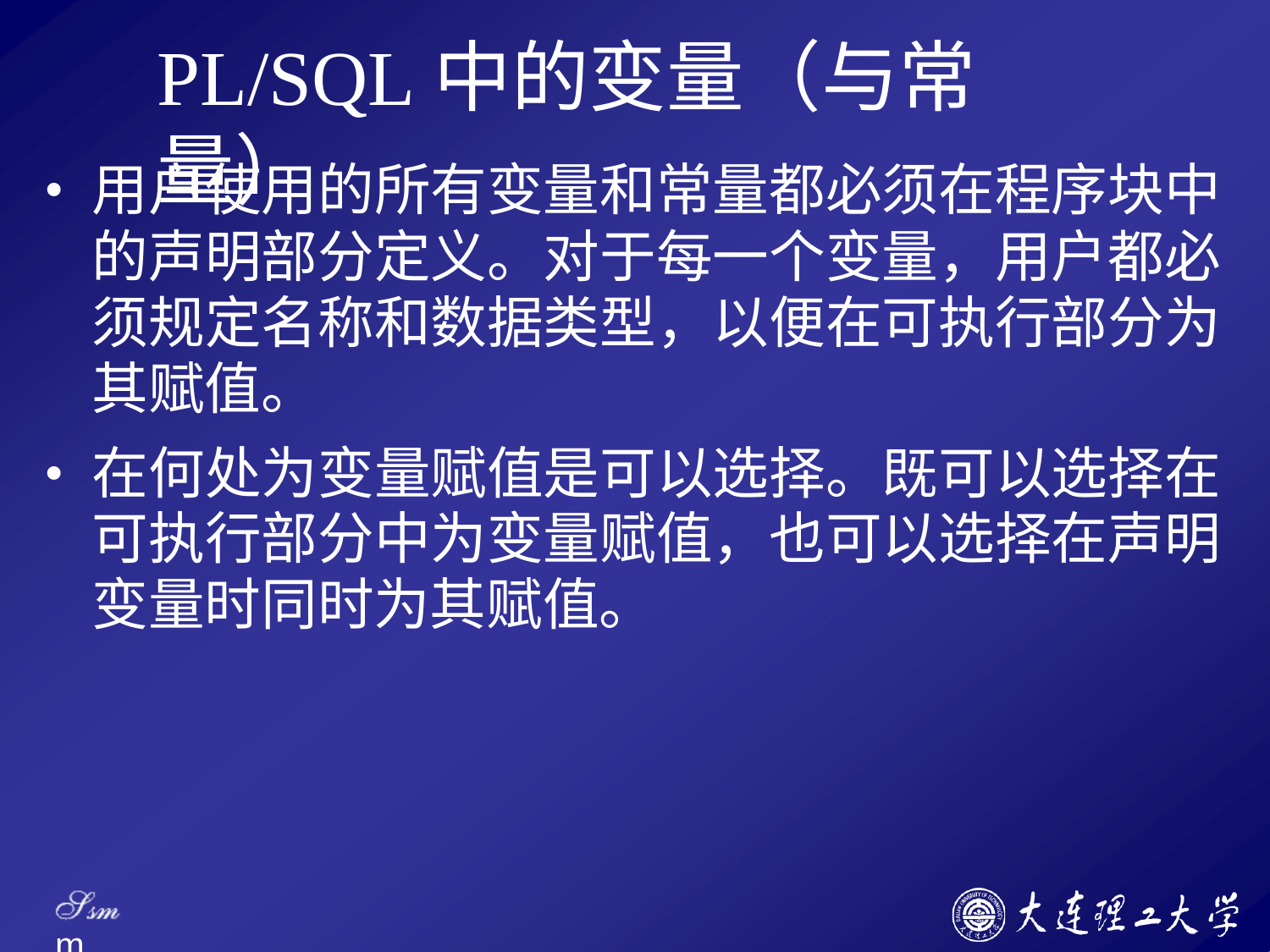

# PL/SQL中的变量（与常量）
用户使用的所有变量和常量都必须在程序块中 的声明部分定义。对于每一个变量，用户都必 须规定名称和数据类型，以便在可执行部分为 其赋值。
在何处为变量赋值是可以选择。既可以选择在 可执行部分中为变量赋值，也可以选择在声明 变量时同时为其赋值。

Ssm